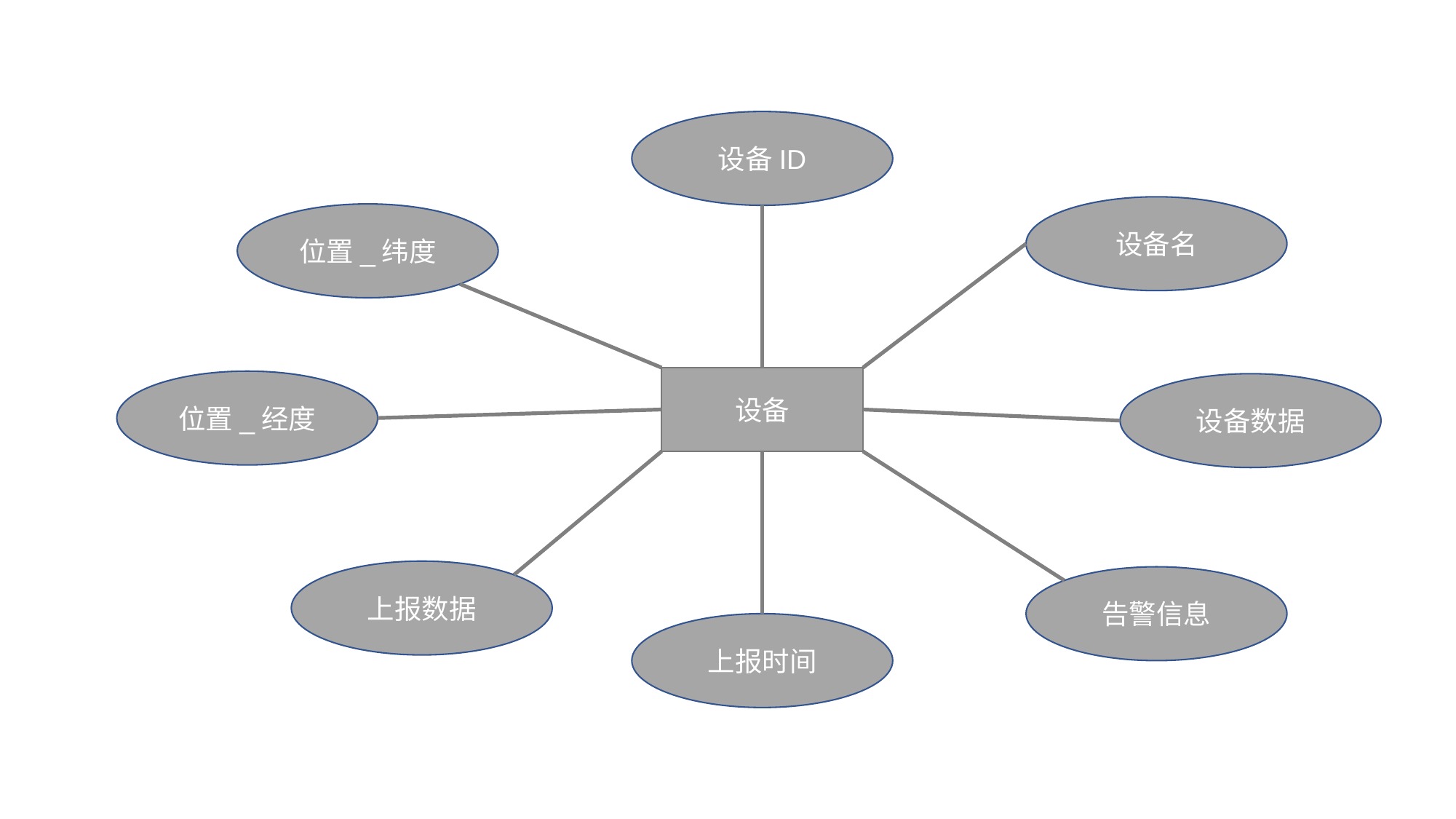

设备ID
设备名
位置_纬度
设备
位置_经度
设备数据
上报数据
告警信息
上报时间